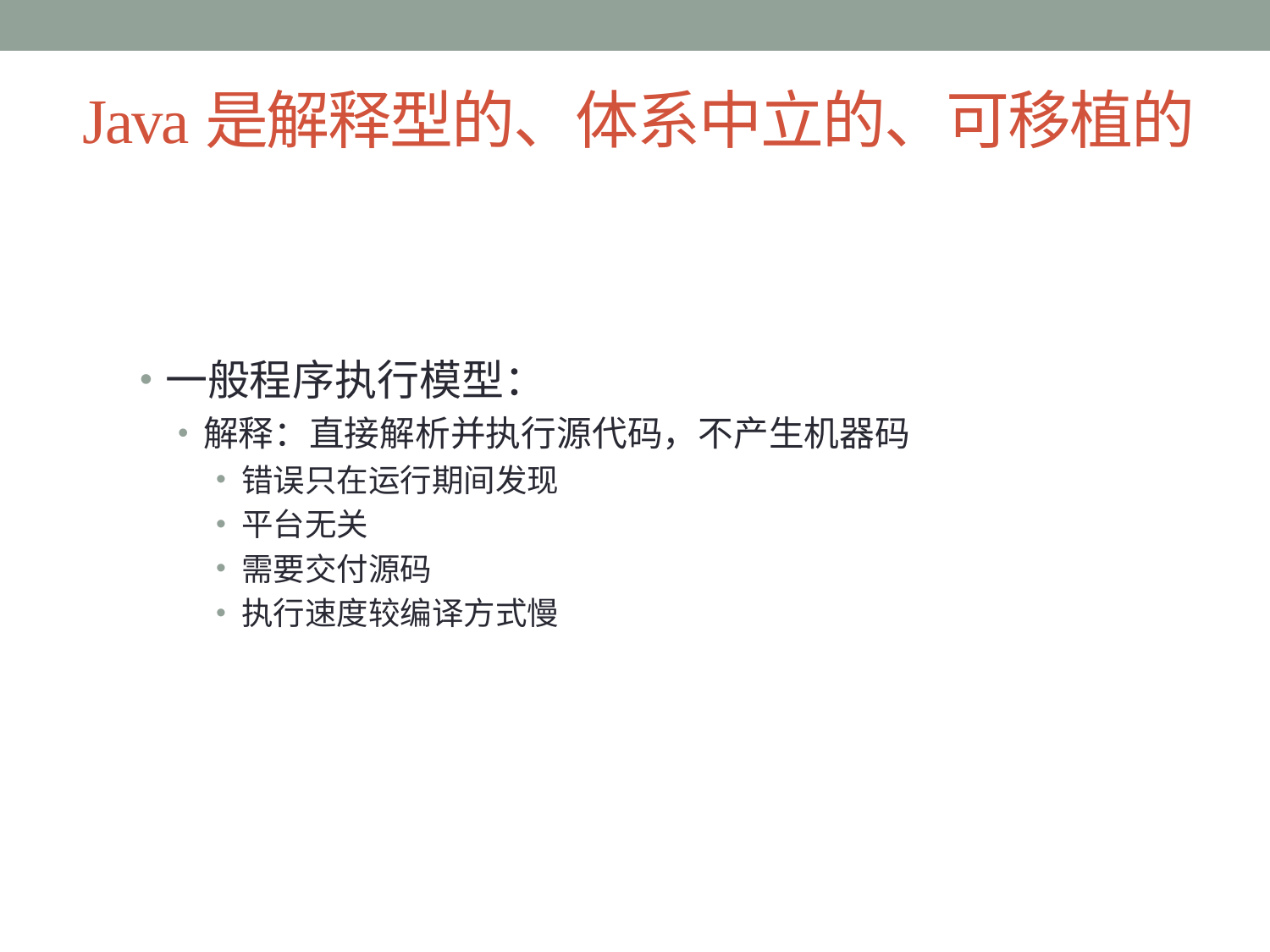

# Java是解释型的、体系中立的、可移植的
一般程序执行模型：
解释：直接解析并执行源代码，不产生机器码
错误只在运行期间发现
平台无关
需要交付源码
执行速度较编译方式慢